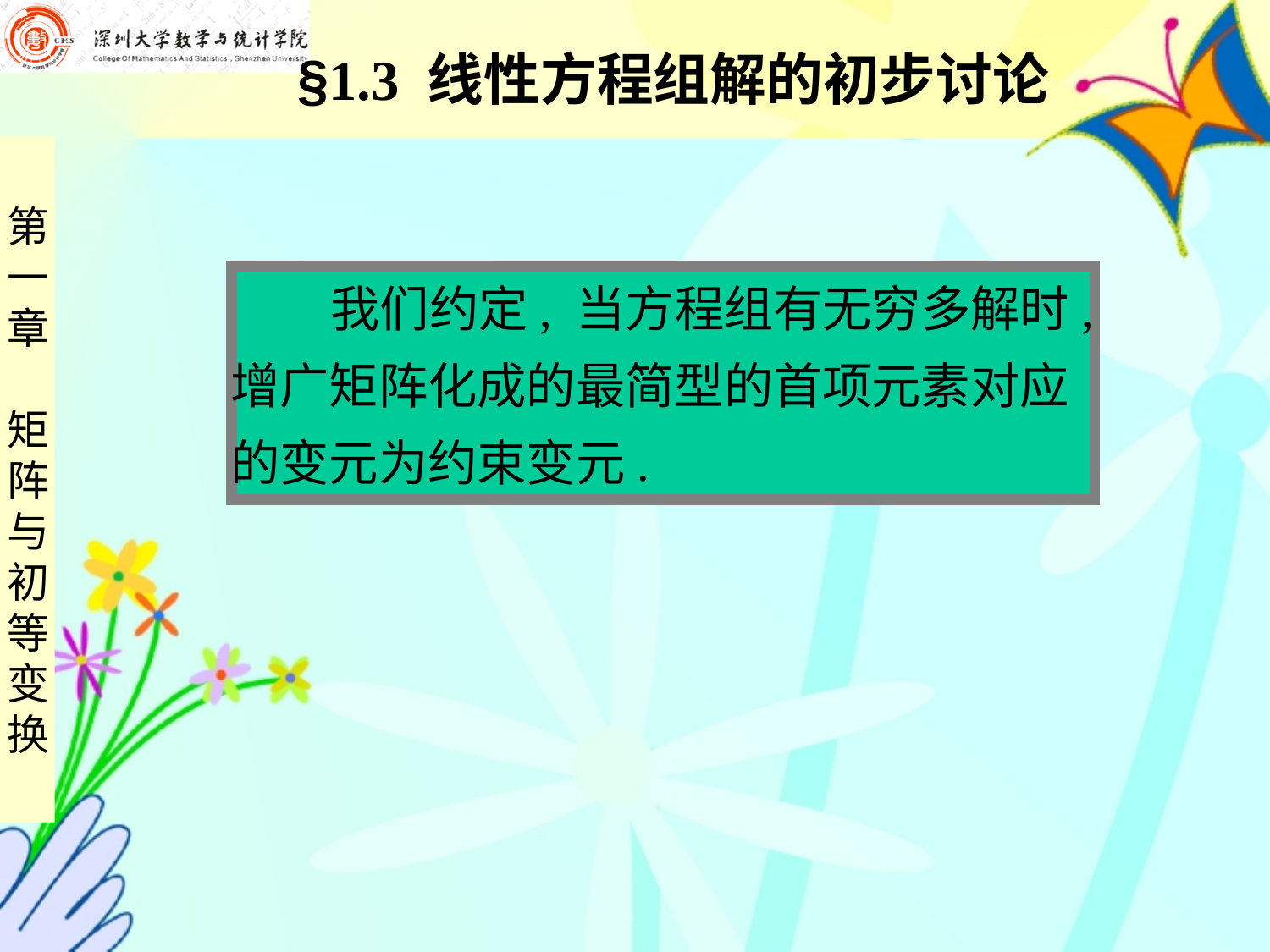

§1.3 线性方程组解的初步讨论
        我们约定, 当方程组有无穷多解时,
增广矩阵化成的最简型的首项元素对应
的变元为约束变元.